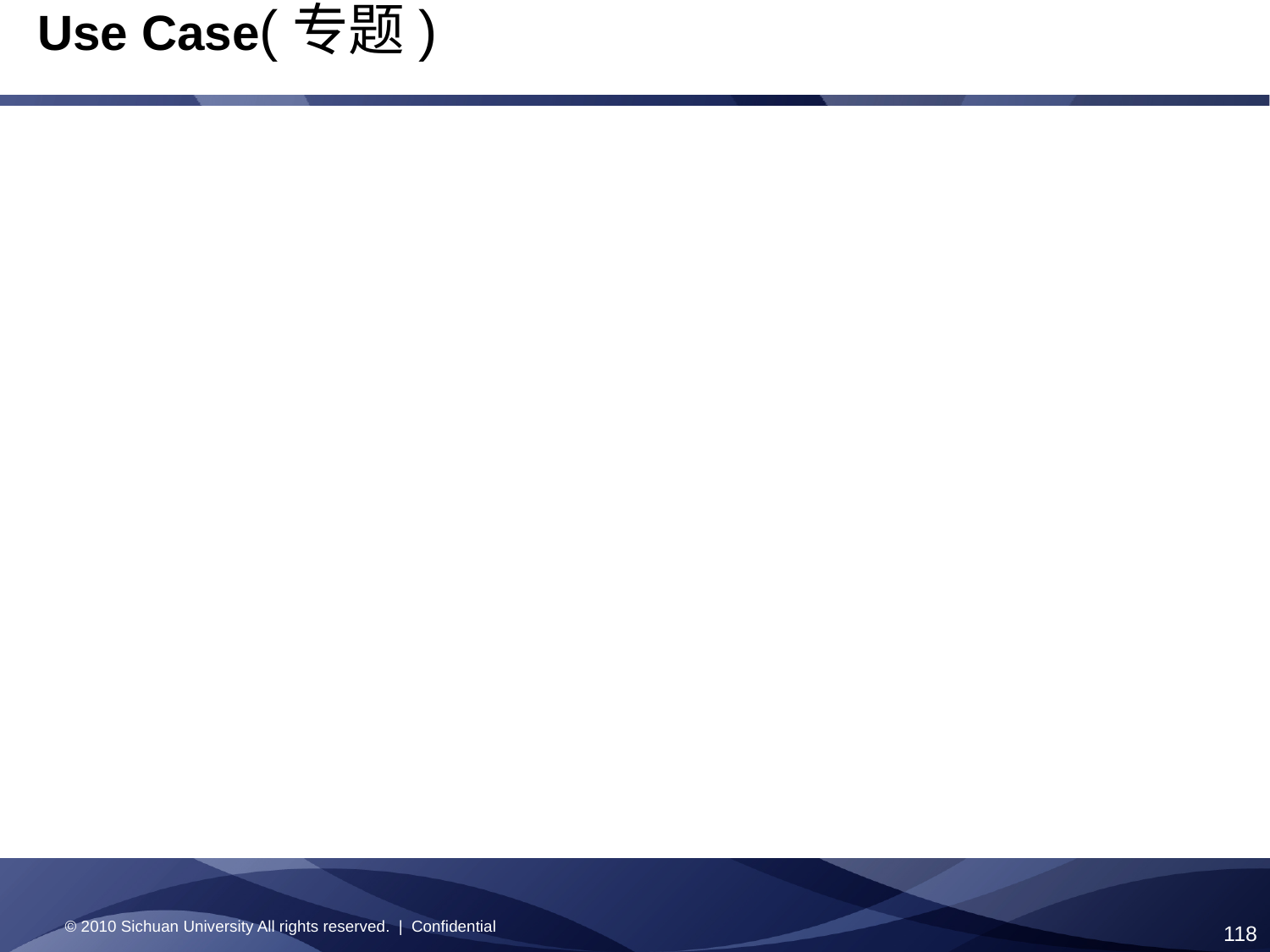

Use Case(专题)

© 2010 Sichuan University All rights reserved.  |  Confidential
118